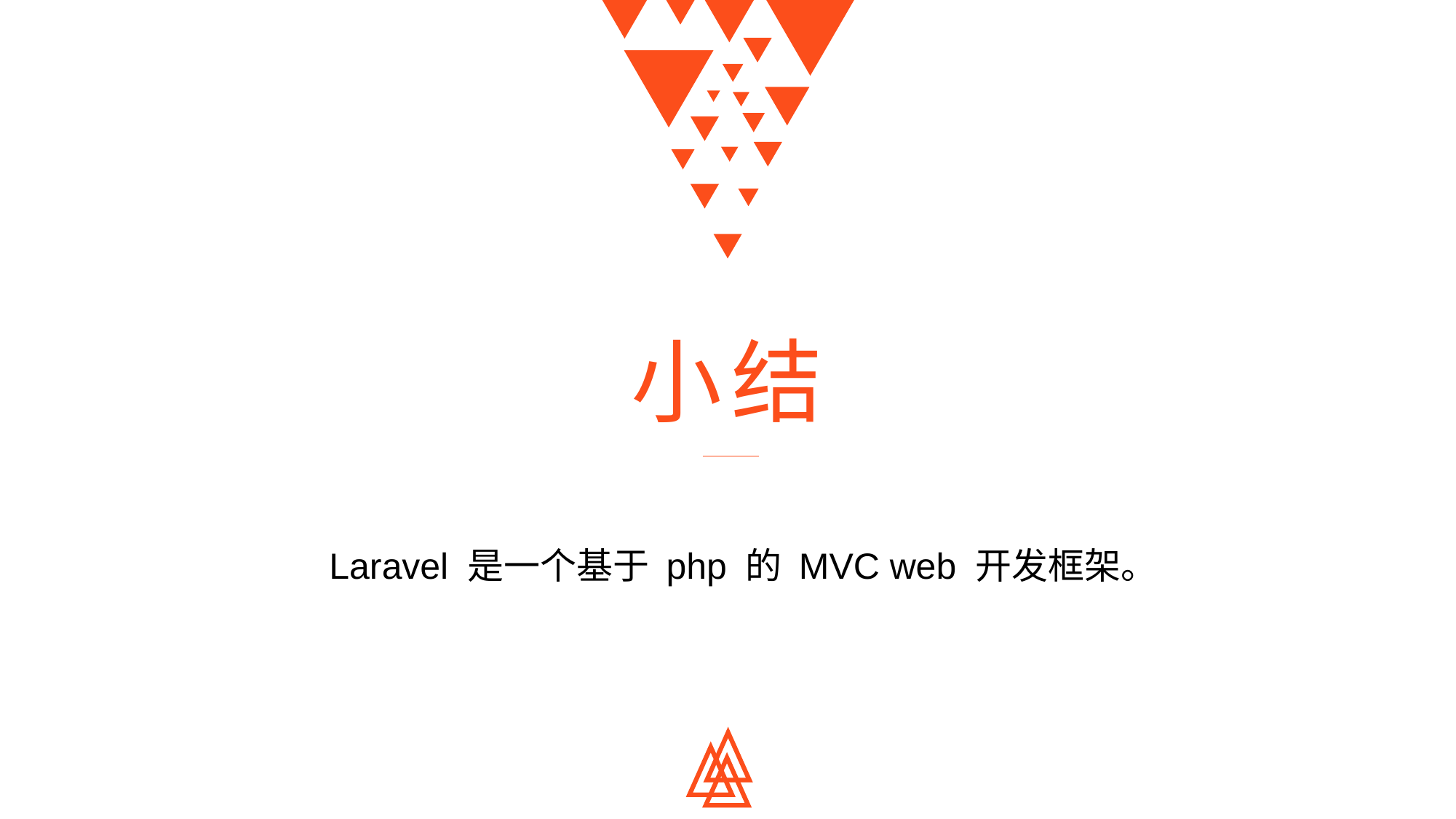

小结
Laravel 是一个基于 php 的 MVC web 开发框架。